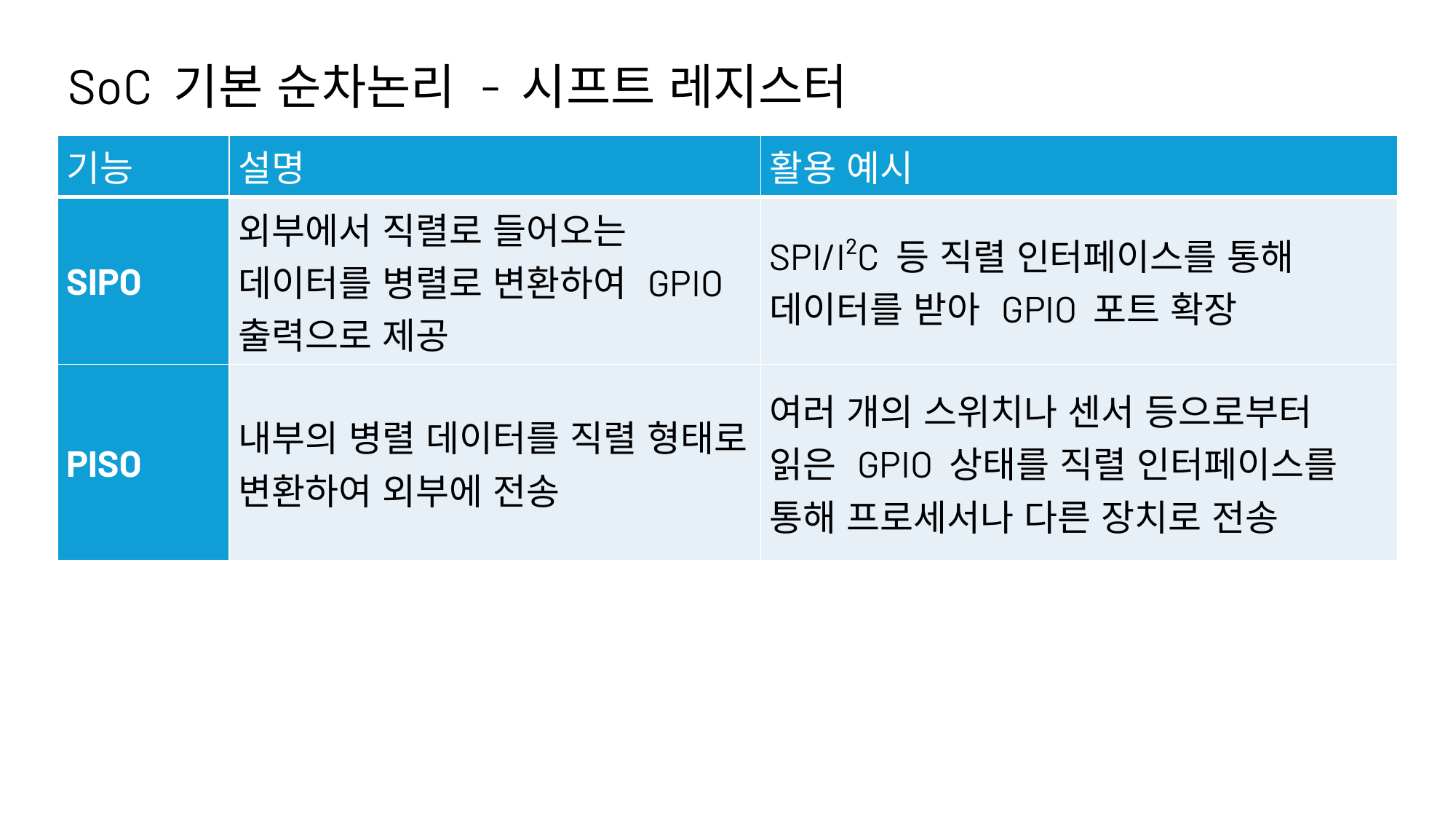

# SoC 기본 순차논리 - 시프트 레지스터
| 기능 | 설명 | 활용 예시 |
| --- | --- | --- |
| SIPO | 외부에서 직렬로 들어오는 데이터를 병렬로 변환하여 GPIO 출력으로 제공 | SPI/I²C 등 직렬 인터페이스를 통해 데이터를 받아 GPIO 포트 확장 |
| PISO | 내부의 병렬 데이터를 직렬 형태로 변환하여 외부에 전송 | 여러 개의 스위치나 센서 등으로부터 읽은 GPIO 상태를 직렬 인터페이스를 통해 프로세서나 다른 장치로 전송 |